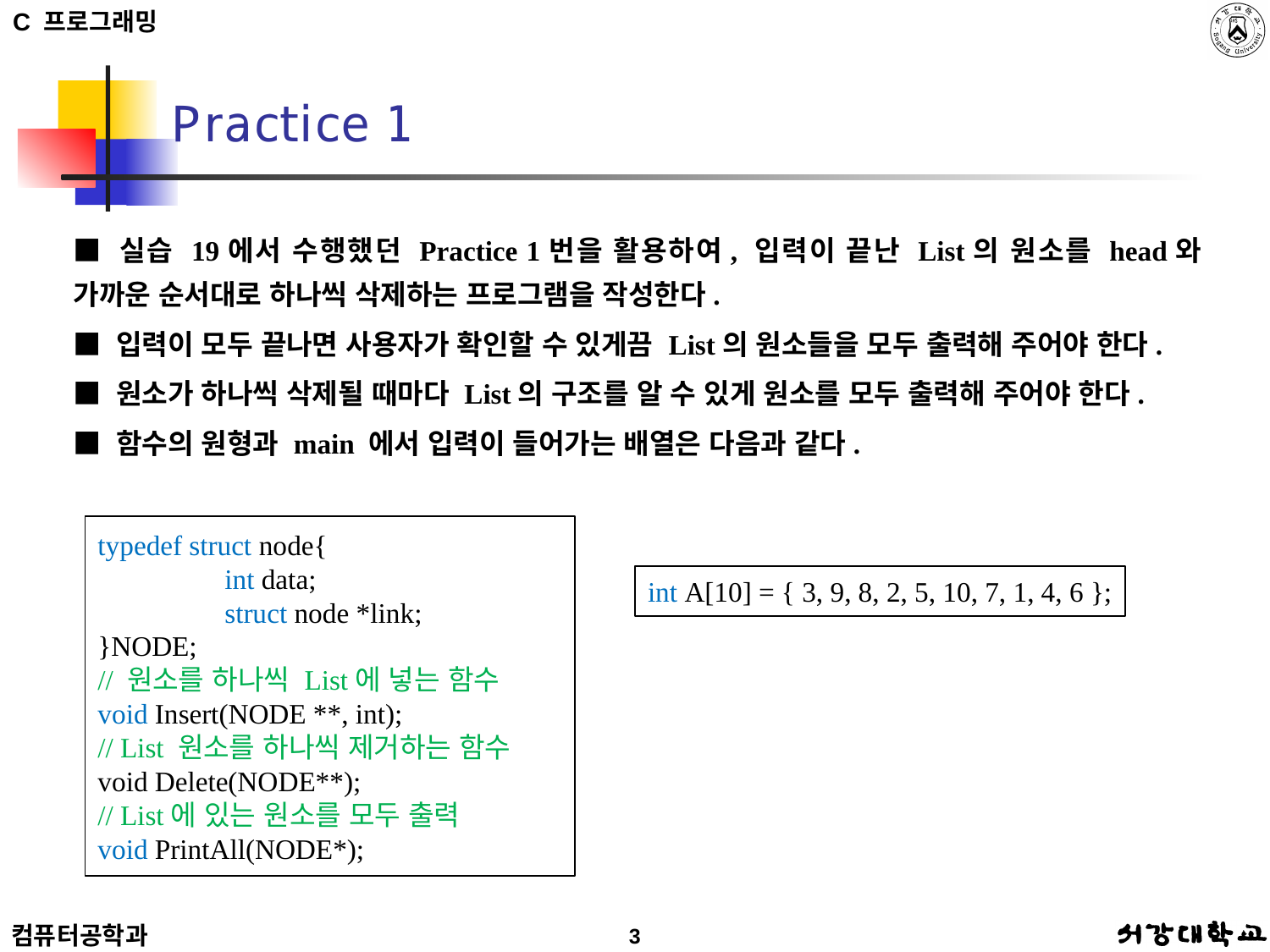

# Practice 1
■ 실습 19에서 수행했던 Practice 1번을 활용하여, 입력이 끝난 List의 원소를 head와 가까운 순서대로 하나씩 삭제하는 프로그램을 작성한다.
■ 입력이 모두 끝나면 사용자가 확인할 수 있게끔 List의 원소들을 모두 출력해 주어야 한다.
■ 원소가 하나씩 삭제될 때마다 List의 구조를 알 수 있게 원소를 모두 출력해 주어야 한다.
■ 함수의 원형과 main 에서 입력이 들어가는 배열은 다음과 같다.

typedef struct node{
	int data;
	struct node *link;
}NODE;
// 원소를 하나씩 List에 넣는 함수
void Insert(NODE **, int);
// List 원소를 하나씩 제거하는 함수
void Delete(NODE**);
// List에 있는 원소를 모두 출력
void PrintAll(NODE*);
int A[10] = { 3, 9, 8, 2, 5, 10, 7, 1, 4, 6 };
3